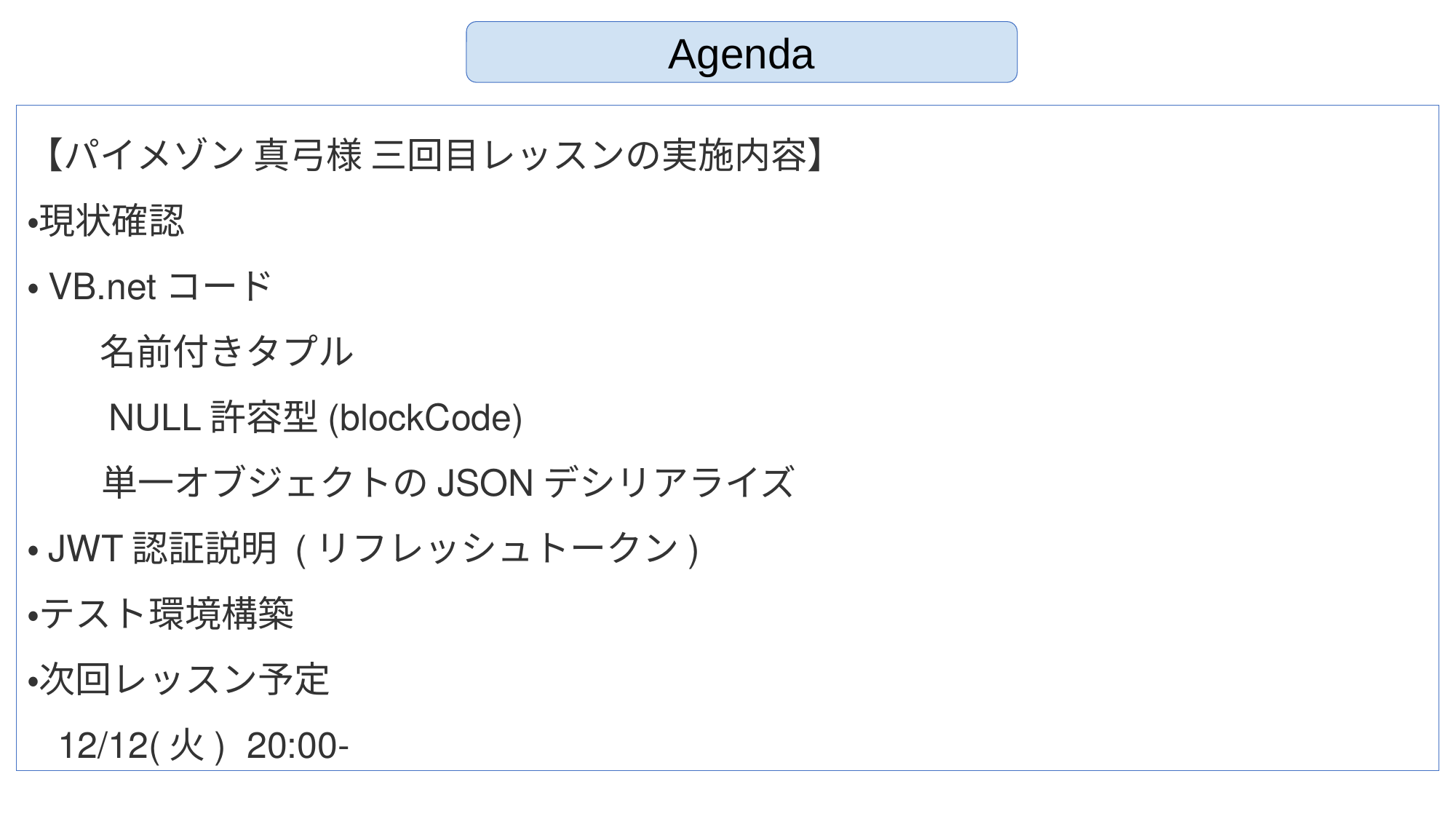

Agenda
【パイメゾン 真弓様 三回目レッスンの実施内容】
・現状確認
・VB.netコード
　　名前付きタプル
        NULL許容型(blockCode)
        単一オブジェクトのJSONデシリアライズ
・JWT認証説明 (リフレッシュトークン)
・テスト環境構築
・次回レッスン予定
   12/12(火)  20:00-